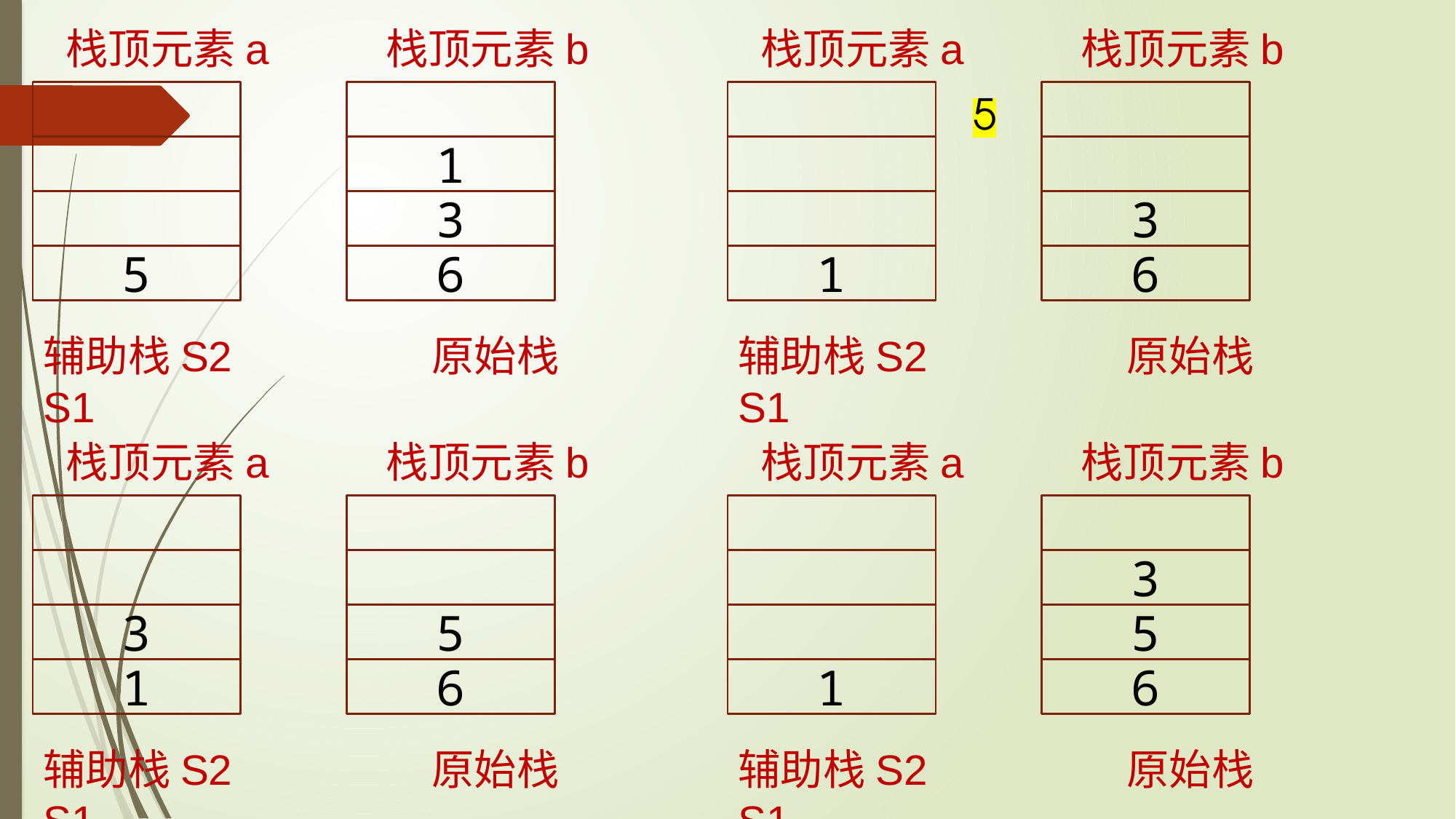

栈顶元素a         栈顶元素b
栈顶元素a         栈顶元素b

5

1

3

3
5
6
1
6
辅助栈S2                原始栈S1
辅助栈S2                原始栈S1
栈顶元素a         栈顶元素b
栈顶元素a         栈顶元素b

3
3
5

5
1
6
1
6
辅助栈S2                原始栈S1
辅助栈S2                原始栈S1